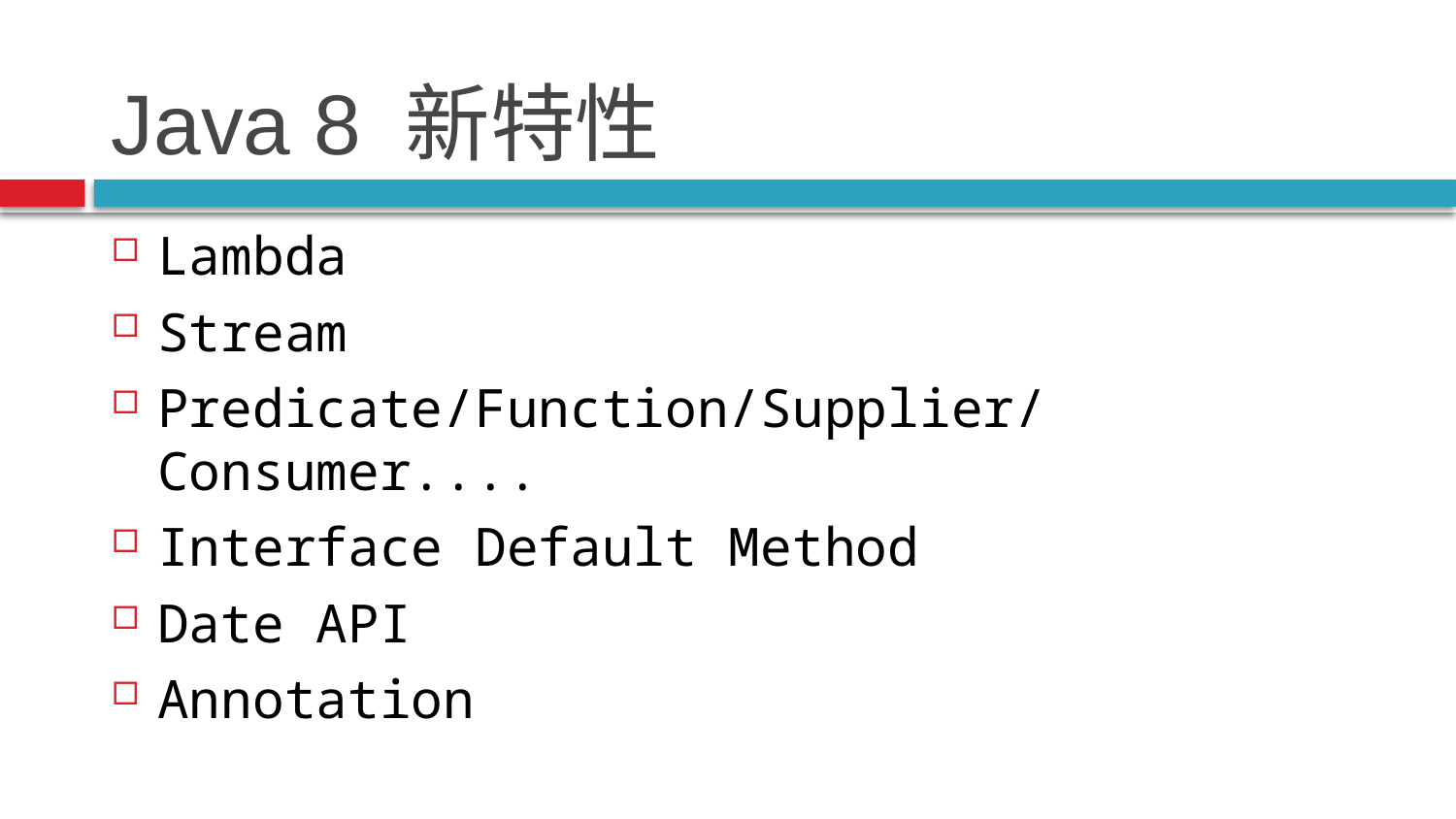

# Java 8 新特性
Lambda
Stream
Predicate/Function/Supplier/Consumer....
Interface Default Method
Date API
Annotation